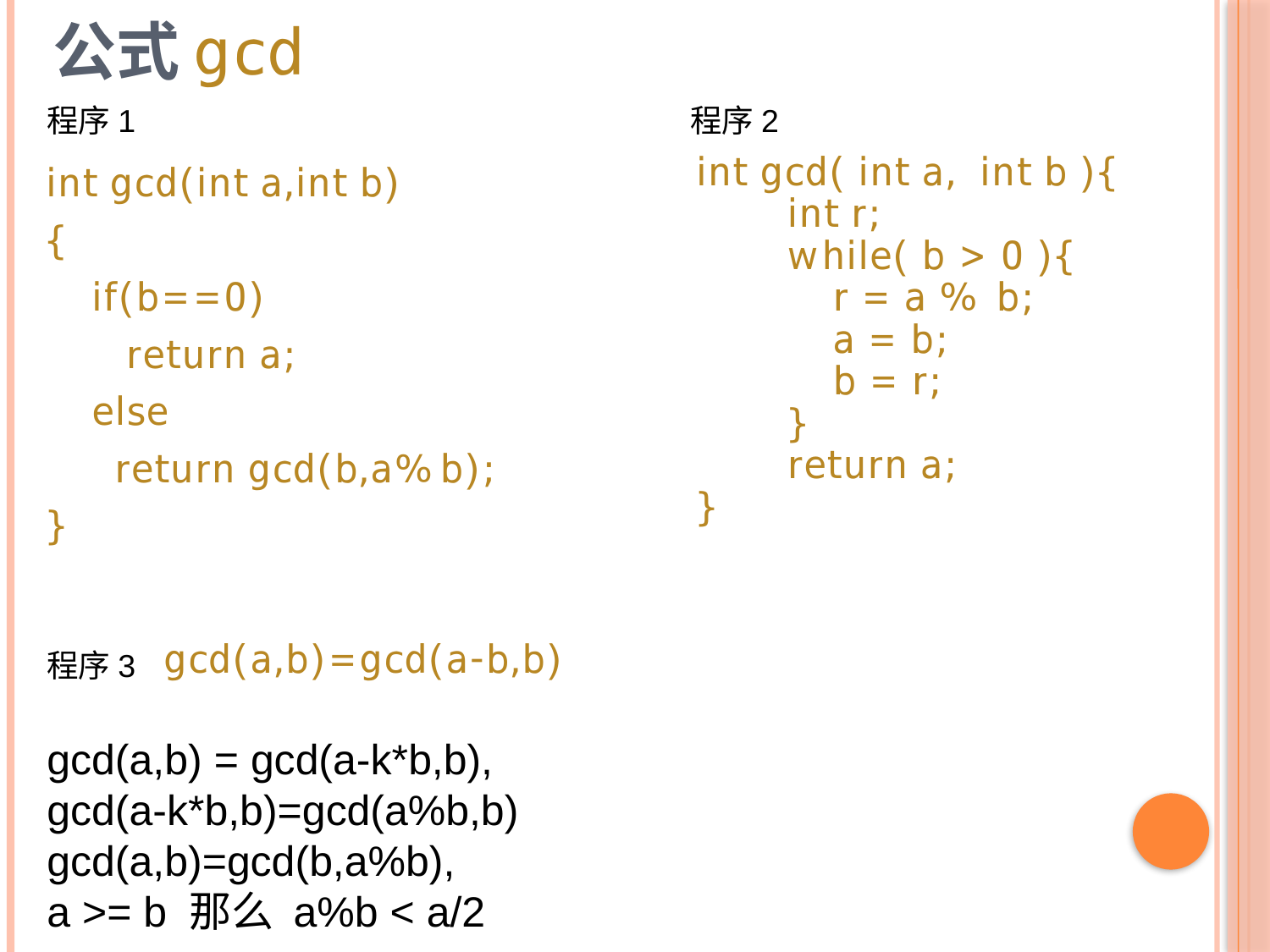

# 公式gcd
程序1
程序2
int gcd( int a,  int b ){
        int r;
        while( b > 0 ){
            r = a % b;
            a = b;
            b = r;
        }
        return a;
}
int gcd(int a,int b)
{
    if(b==0)
       return a;
    else
      return gcd(b,a%b);
}
gcd(a,b)=gcd(a-b,b)
程序3
gcd(a,b) = gcd(a-k*b,b),
gcd(a-k*b,b)=gcd(a%b,b)
gcd(a,b)=gcd(b,a%b),
a >= b 那么 a%b < a/2